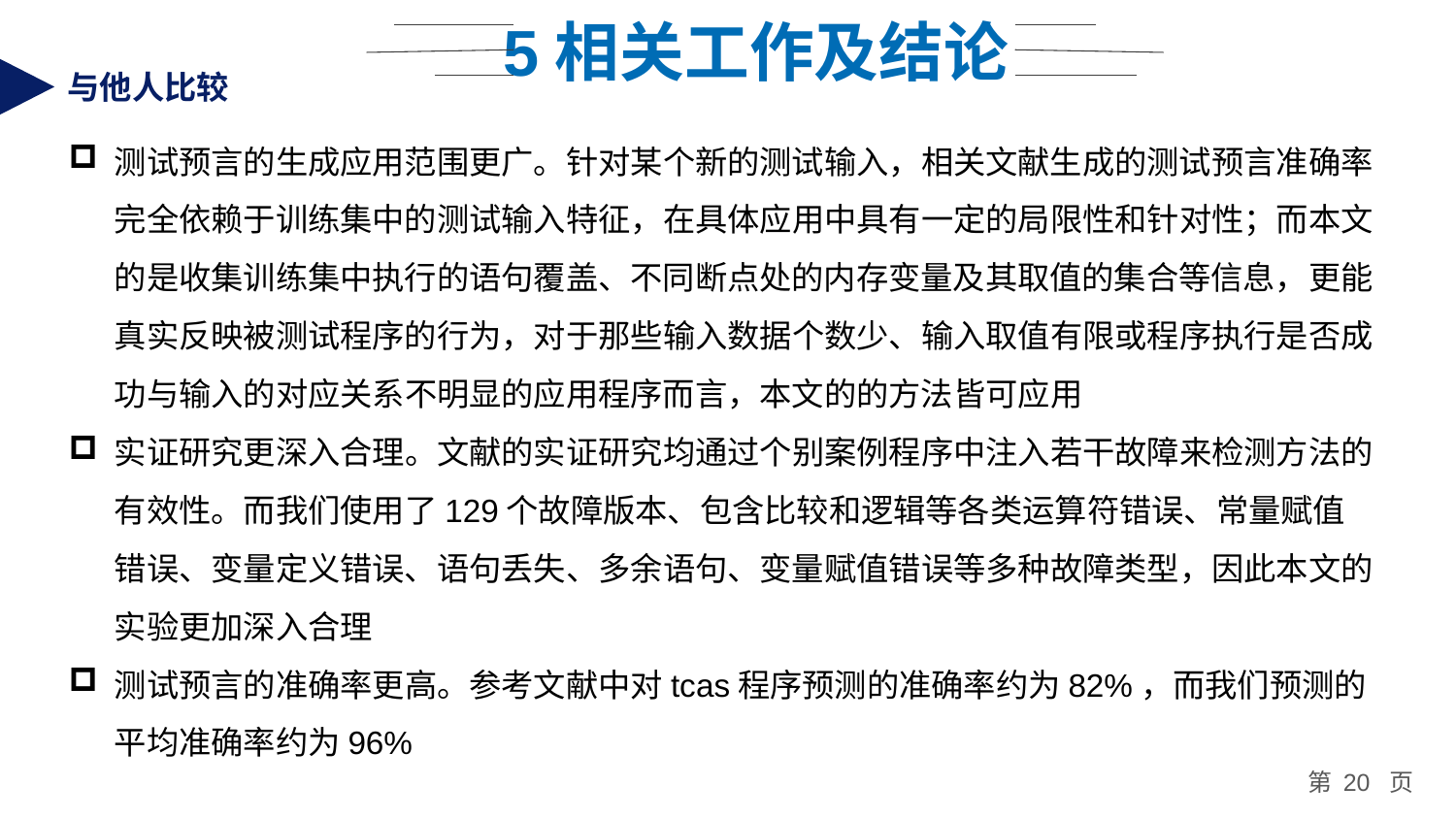

5相关工作及结论

与他人比较
测试预言的生成应用范围更广。针对某个新的测试输入，相关文献生成的测试预言准确率完全依赖于训练集中的测试输入特征，在具体应用中具有一定的局限性和针对性；而本文的是收集训练集中执行的语句覆盖、不同断点处的内存变量及其取值的集合等信息，更能真实反映被测试程序的行为，对于那些输入数据个数少、输入取值有限或程序执行是否成功与输入的对应关系不明显的应用程序而言，本文的的方法皆可应用
实证研究更深入合理。文献的实证研究均通过个别案例程序中注入若干故障来检测方法的有效性。而我们使用了129个故障版本、包含比较和逻辑等各类运算符错误、常量赋值错误、变量定义错误、语句丢失、多余语句、变量赋值错误等多种故障类型，因此本文的实验更加深入合理
测试预言的准确率更高。参考文献中对tcas程序预测的准确率约为82%，而我们预测的平均准确率约为96%